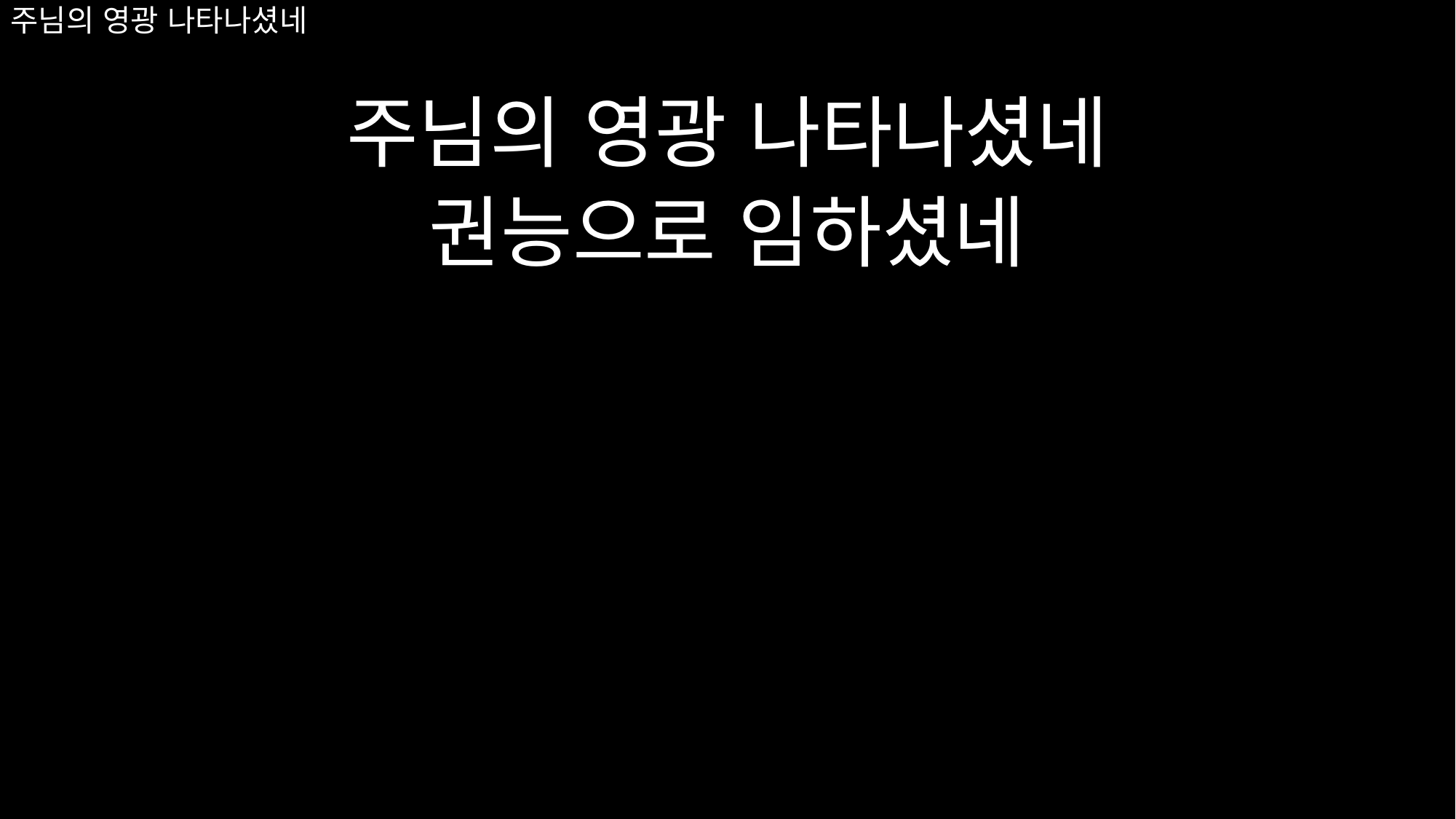

# 주님의 영광 나타나셨네
주님의 영광 나타나셨네
권능으로 임하셨네